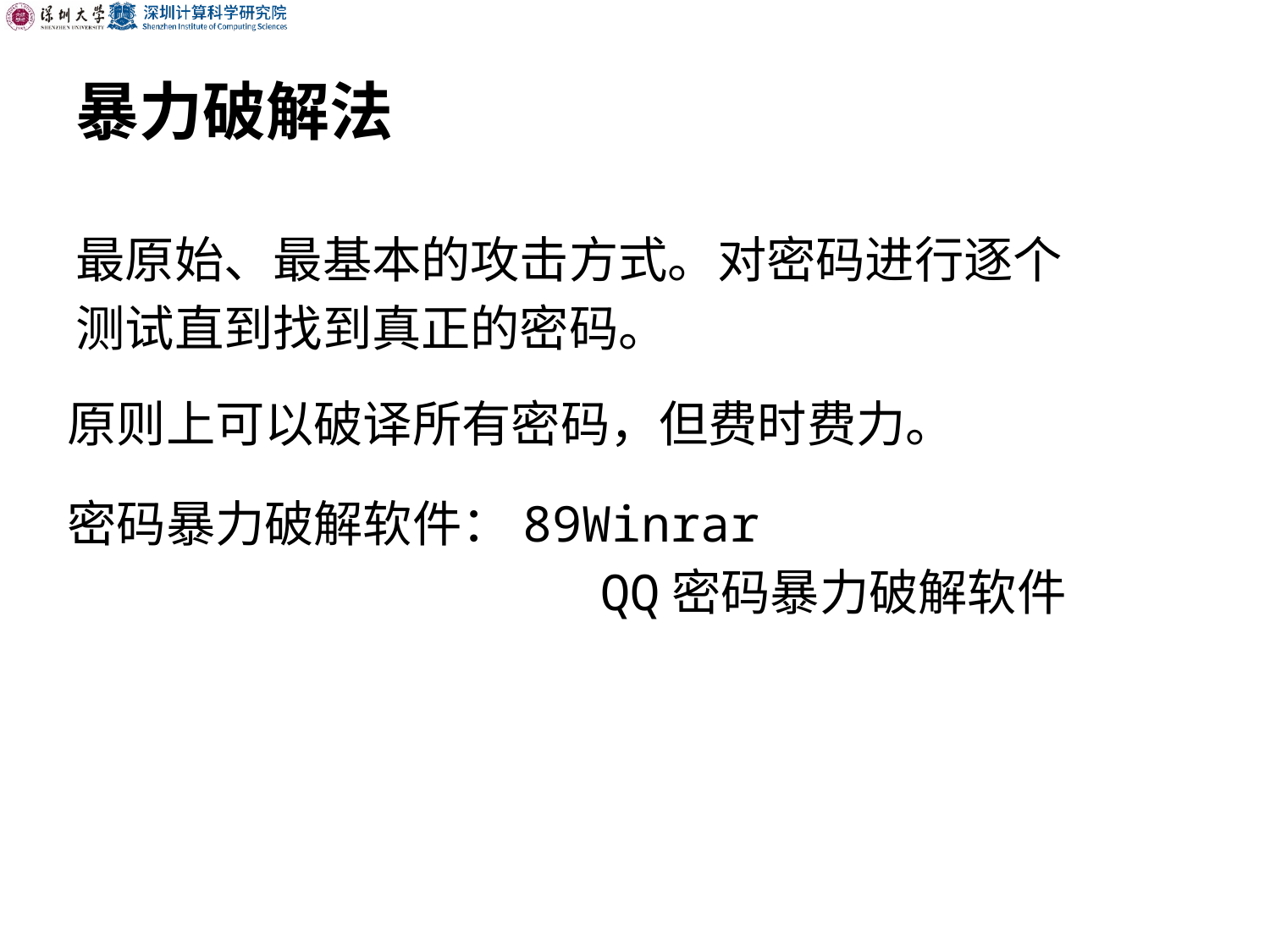

暴力破解法
最原始、最基本的攻击方式。对密码进行逐个
测试直到找到真正的密码。

原则上可以破译所有密码，但费时费力。
密码暴力破解软件：89Winrar
                  QQ密码暴力破解软件